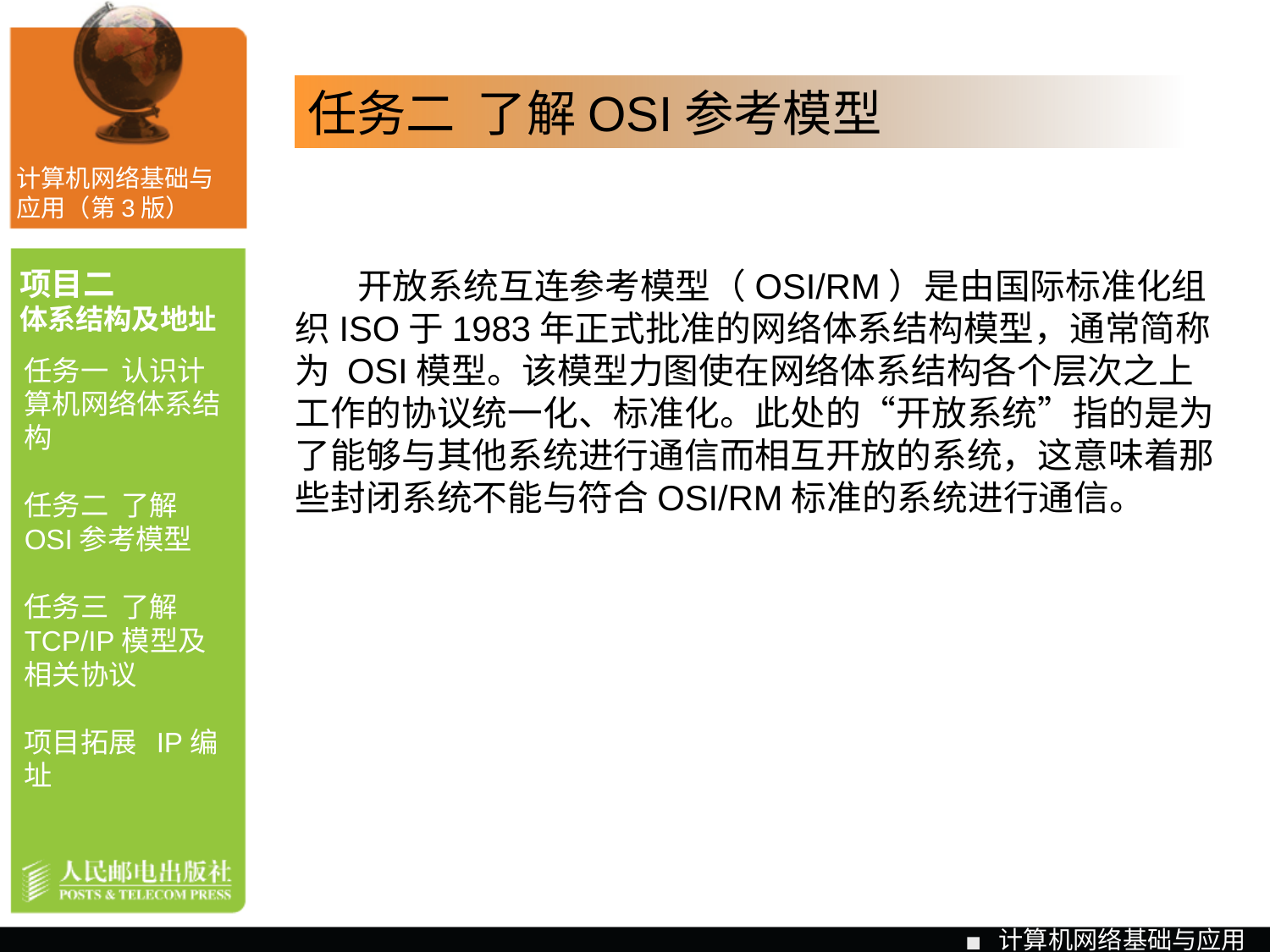

任务二  了解OSI参考模型
计算机网络基础与应用（第3版）
项目二
体系结构及地址
开放系统互连参考模型（OSI/RM）是由国际标准化组织ISO于1983年正式批准的网络体系结构模型，通常简称为 OSI模型。该模型力图使在网络体系结构各个层次之上工作的协议统一化、标准化。此处的“开放系统”指的是为了能够与其他系统进行通信而相互开放的系统，这意味着那些封闭系统不能与符合OSI/RM标准的系统进行通信。
任务一  认识计算机网络体系结构

任务二  了解OSI参考模型

任务三  了解TCP/IP模型及相关协议

项目拓展  IP编址

计算机网络基础与应用